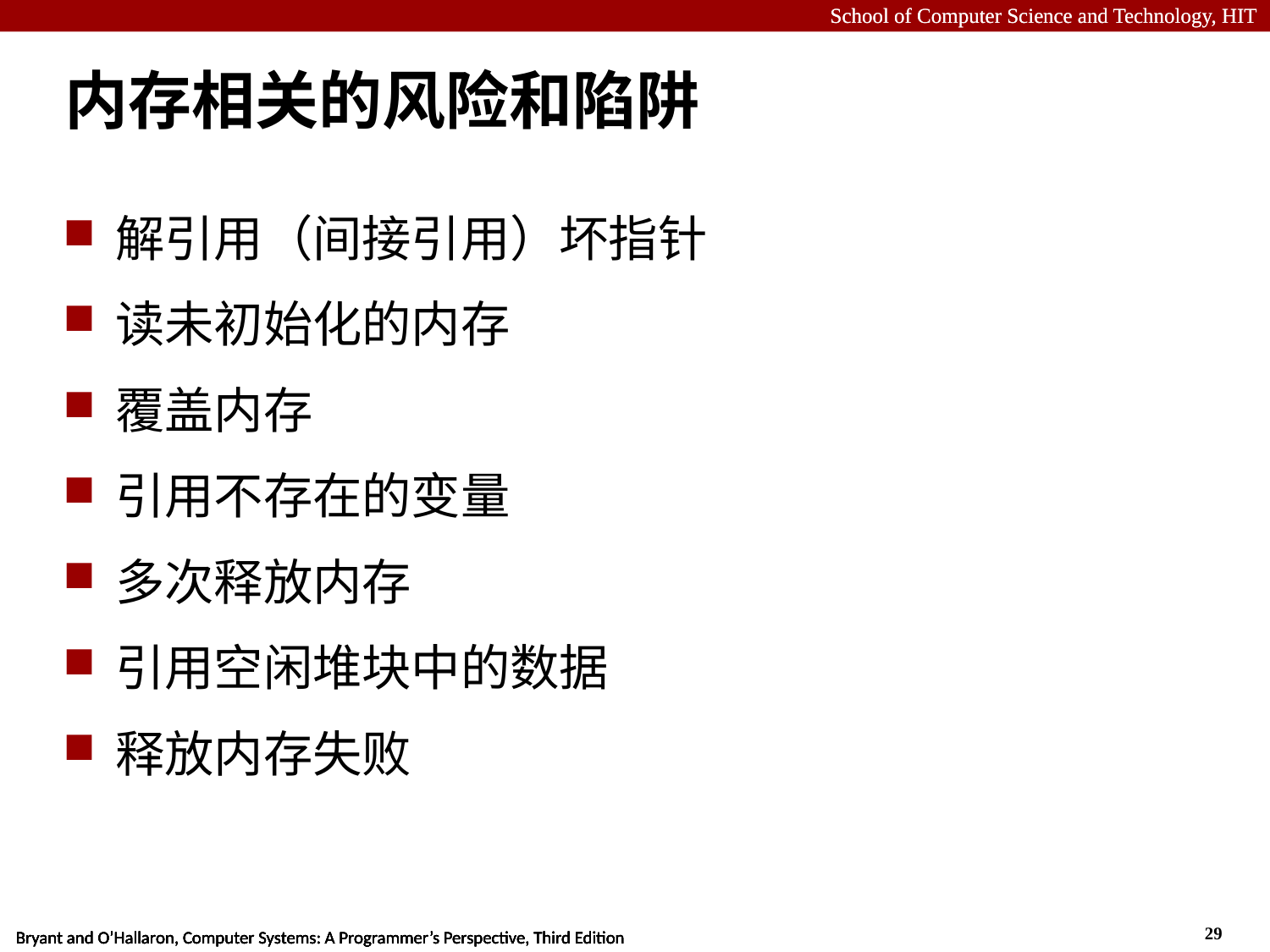

# 内存相关的风险和陷阱
解引用（间接引用）坏指针
读未初始化的内存
覆盖内存
引用不存在的变量
多次释放内存
引用空闲堆块中的数据
释放内存失败